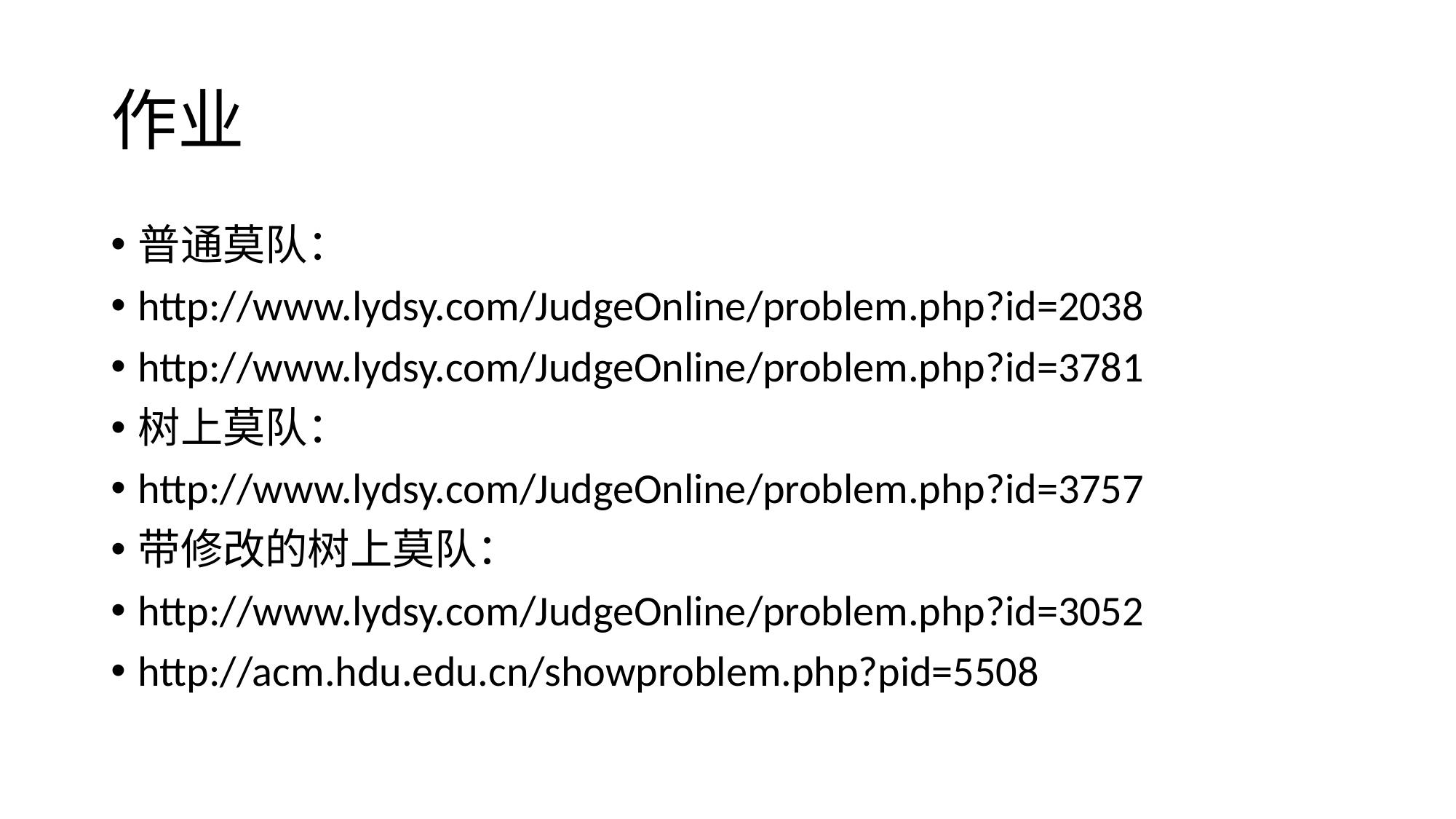

# 作业
普通莫队：
http://www.lydsy.com/JudgeOnline/problem.php?id=2038
http://www.lydsy.com/JudgeOnline/problem.php?id=3781
树上莫队：
http://www.lydsy.com/JudgeOnline/problem.php?id=3757
带修改的树上莫队：
http://www.lydsy.com/JudgeOnline/problem.php?id=3052
http://acm.hdu.edu.cn/showproblem.php?pid=5508